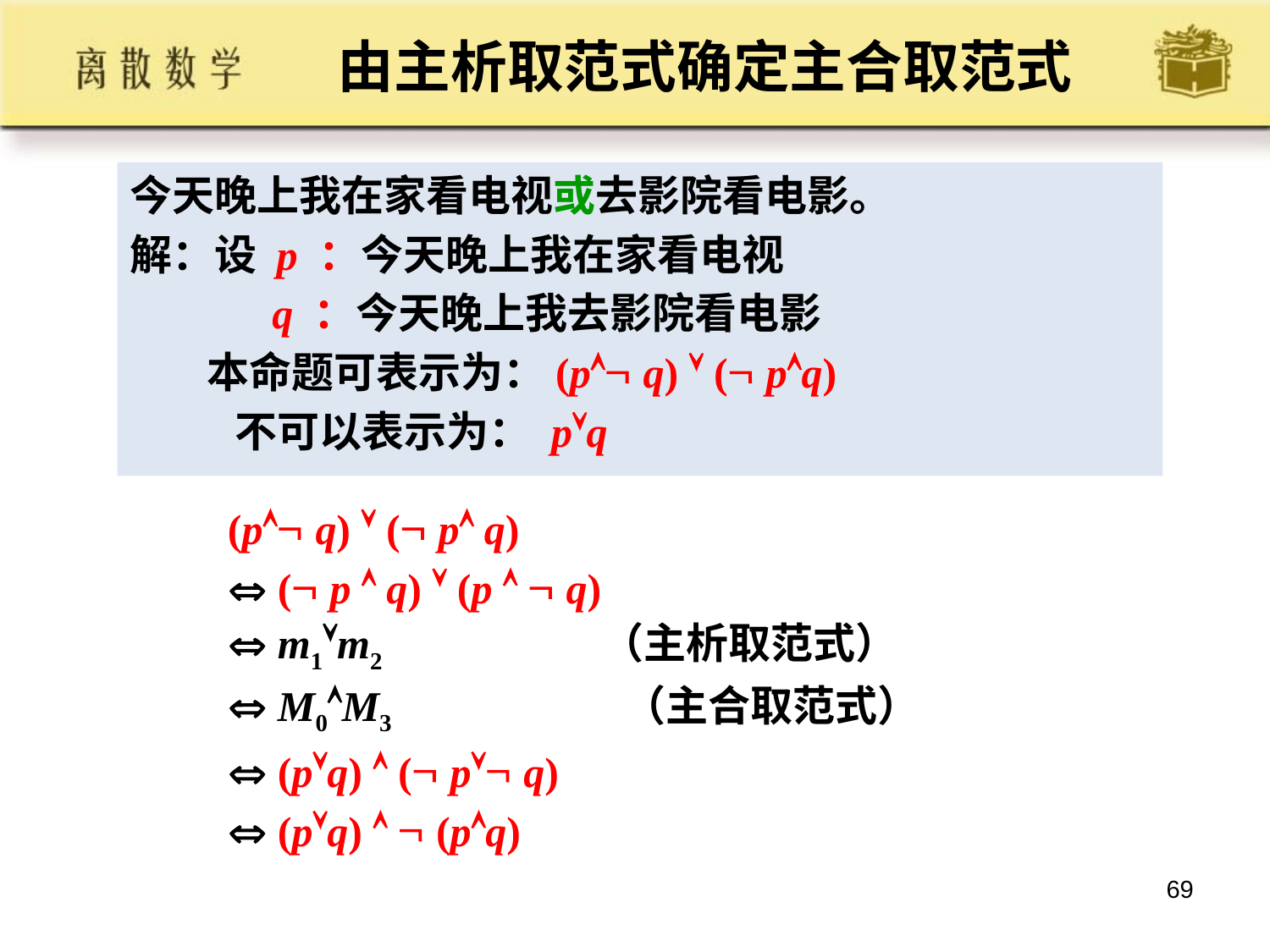

# 由主析取范式确定主合取范式
今天晚上我在家看电视或去影院看电影。
解：设 p ：今天晚上我在家看电视
            q ：今天晚上我去影院看电影
       本命题可表示为：(p∧¬ q) ∨ (¬ p∧q)
          不可以表示为： p∨q
(p∧¬ q) ∨ (¬ p∧ q)
⇔ (¬ p ∧ q) ∨ (p ∧ ¬ q)
⇔ m1∨m2                                  （主析取范式）
⇔ M0∧M3                          （主合取范式）
⇔ (p∨q) ∧ (¬ p∨¬ q)
⇔ (p∨q) ∧ ¬ (p∧q)

69